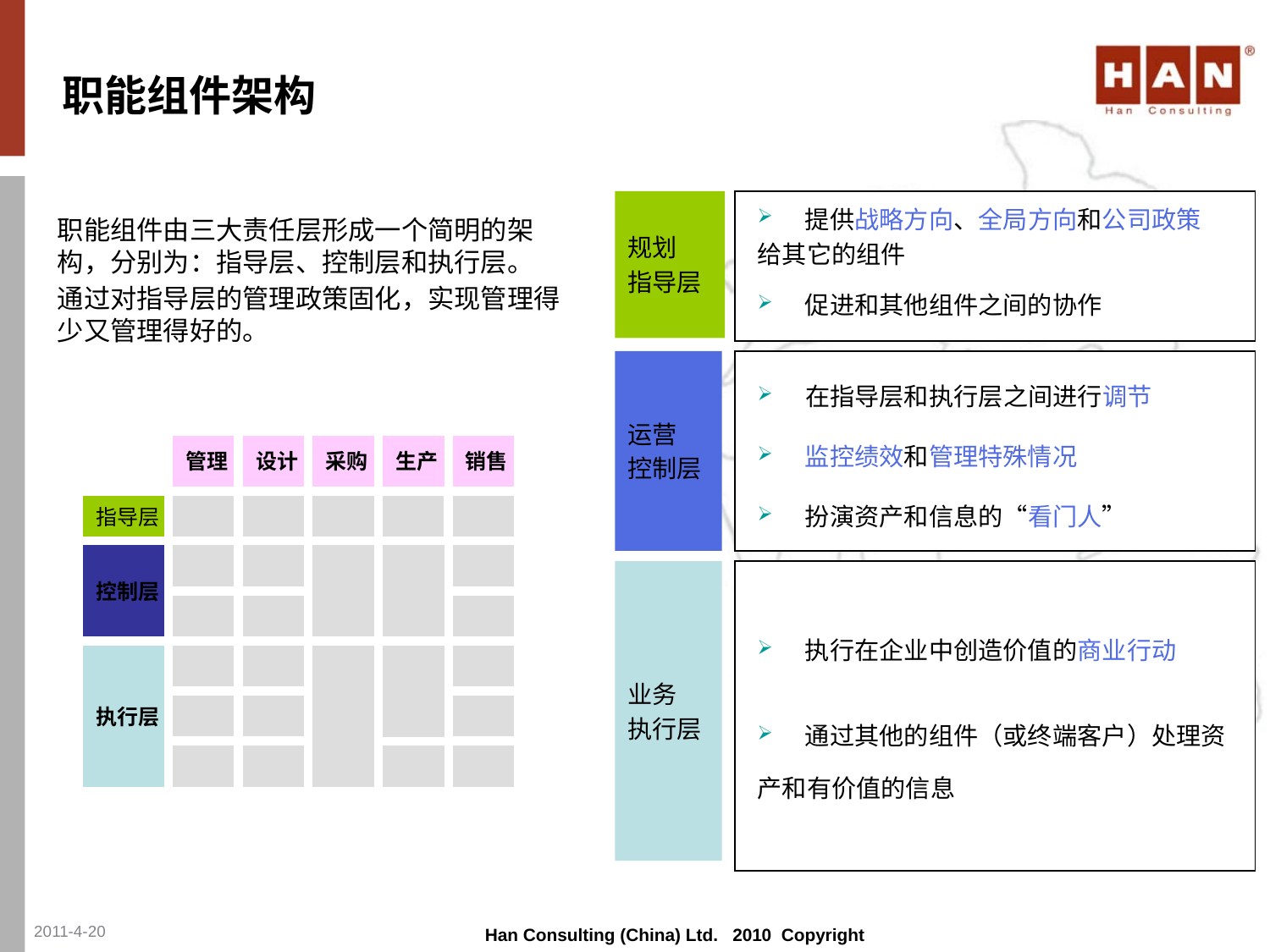

职能组件架构
规划
指导层

提供战略方向、全局方向和公司政策
给其它的组件
职能组件由三大责任层形成一个简明的架构，分别为：指导层、控制层和执行层。
通过对指导层的管理政策固化，实现管理得少又管理得好的。
促进和其他组件之间的协作
运营
控制层

在指导层和执行层之间进行调节
监控绩效和管理特殊情况
管理
设计
采购
生产
销售
扮演资产和信息的“看门人”
指导层

控制层

业务
执行层

执行在企业中创造价值的商业行动
执行层

通过其他的组件（或终端客户）处理资
产和有价值的信息